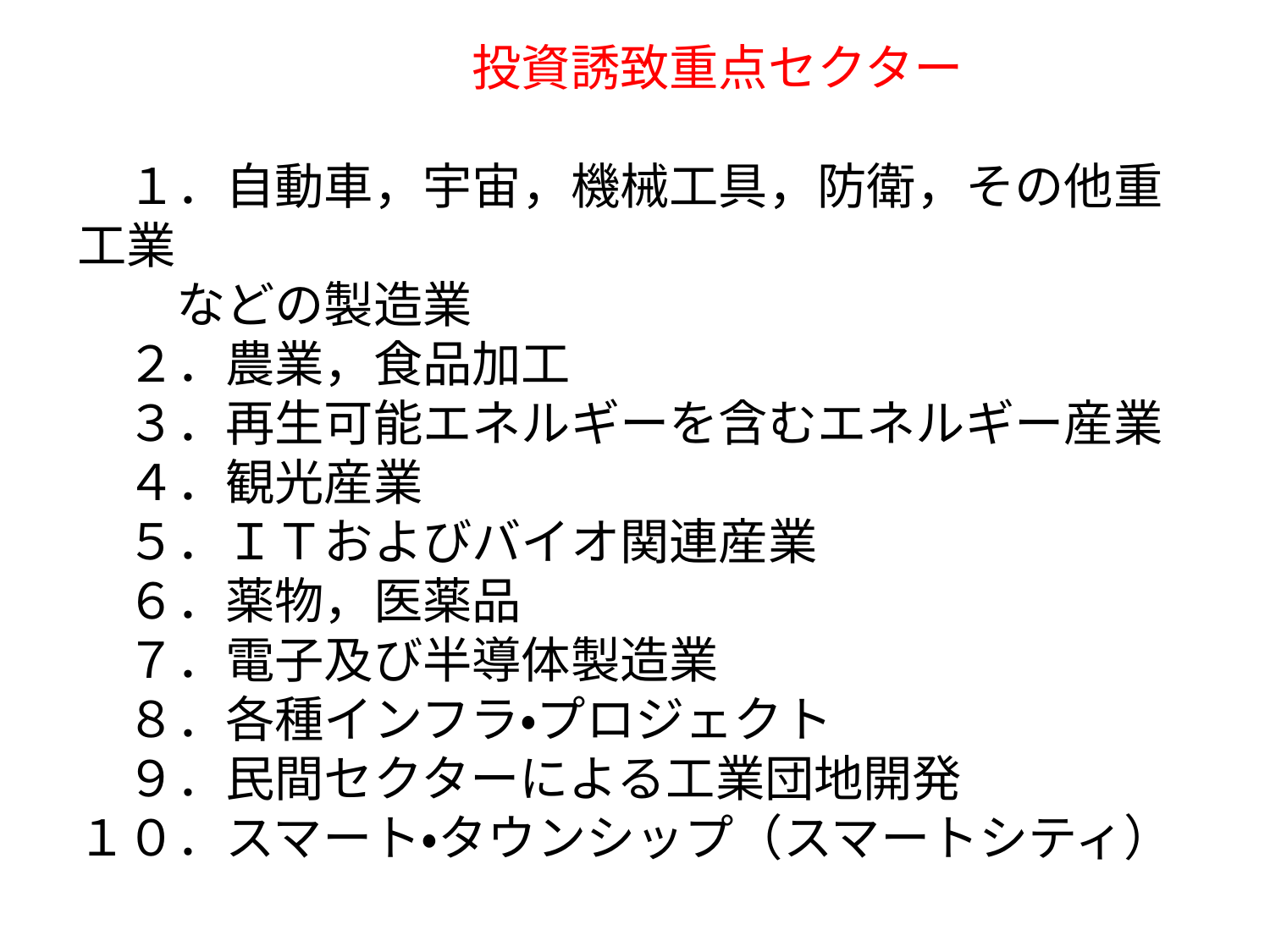

# 投資誘致重点セクター 　１．自動車，宇宙，機械工具，防衛，その他重工業 　　などの製造業 　２．農業，食品加工 　３．再生可能エネルギーを含むエネルギー産業 　４．観光産業 　５．ＩＴおよびバイオ関連産業 　６．薬物，医薬品 　７．電子及び半導体製造業 　８．各種インフラ・プロジェクト 　９．民間セクターによる工業団地開発 １０．スマート・タウンシップ（スマートシティ）